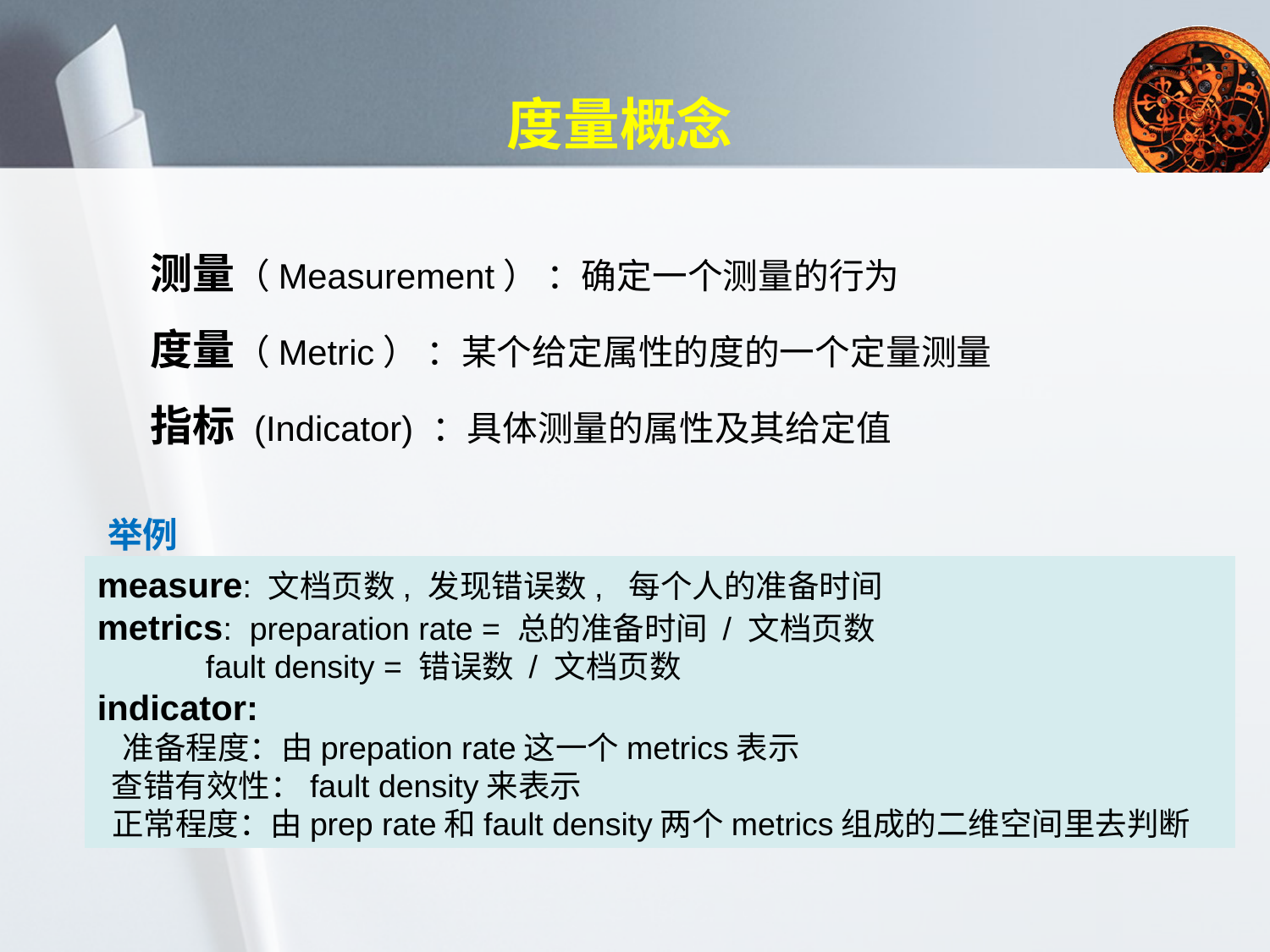

# 度量概念
测量（Measurement） ：确定一个测量的行为
度量（Metric） ：某个给定属性的度的一个定量测量
指标 (Indicator) ：具体测量的属性及其给定值
举例
measure: 文档页数, 发现错误数,  每个人的准备时间 
metrics:  preparation rate = 总的准备时间 / 文档页数 
              fault density = 错误数 / 文档页数 
indicator: 
  准备程度：由prepation rate这一个metrics表示 
  查错有效性：fault density来表示 
  正常程度：由prep rate和fault density两个metrics组成的二维空间里去判断